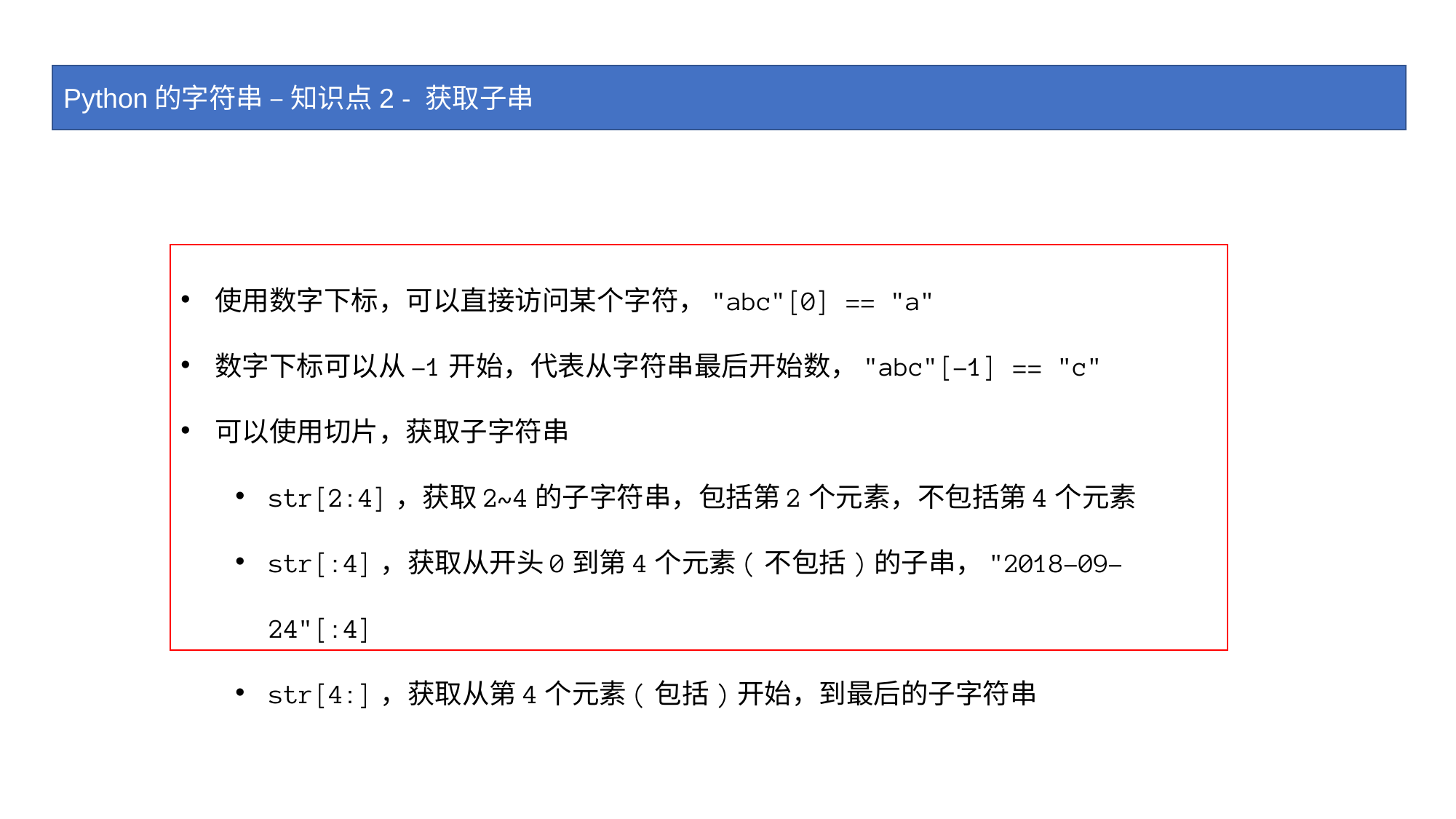

Python的字符串 – 知识点2 - 获取子串
使用数字下标，可以直接访问某个字符，"abc"[0] == "a"
数字下标可以从-1开始，代表从字符串最后开始数，"abc"[-1] == "c"
可以使用切片，获取子字符串
str[2:4]，获取2~4的子字符串，包括第2个元素，不包括第4个元素
str[:4]，获取从开头0到第4个元素(不包括)的子串，"2018-09-24"[:4]
str[4:]，获取从第4个元素(包括)开始，到最后的子字符串